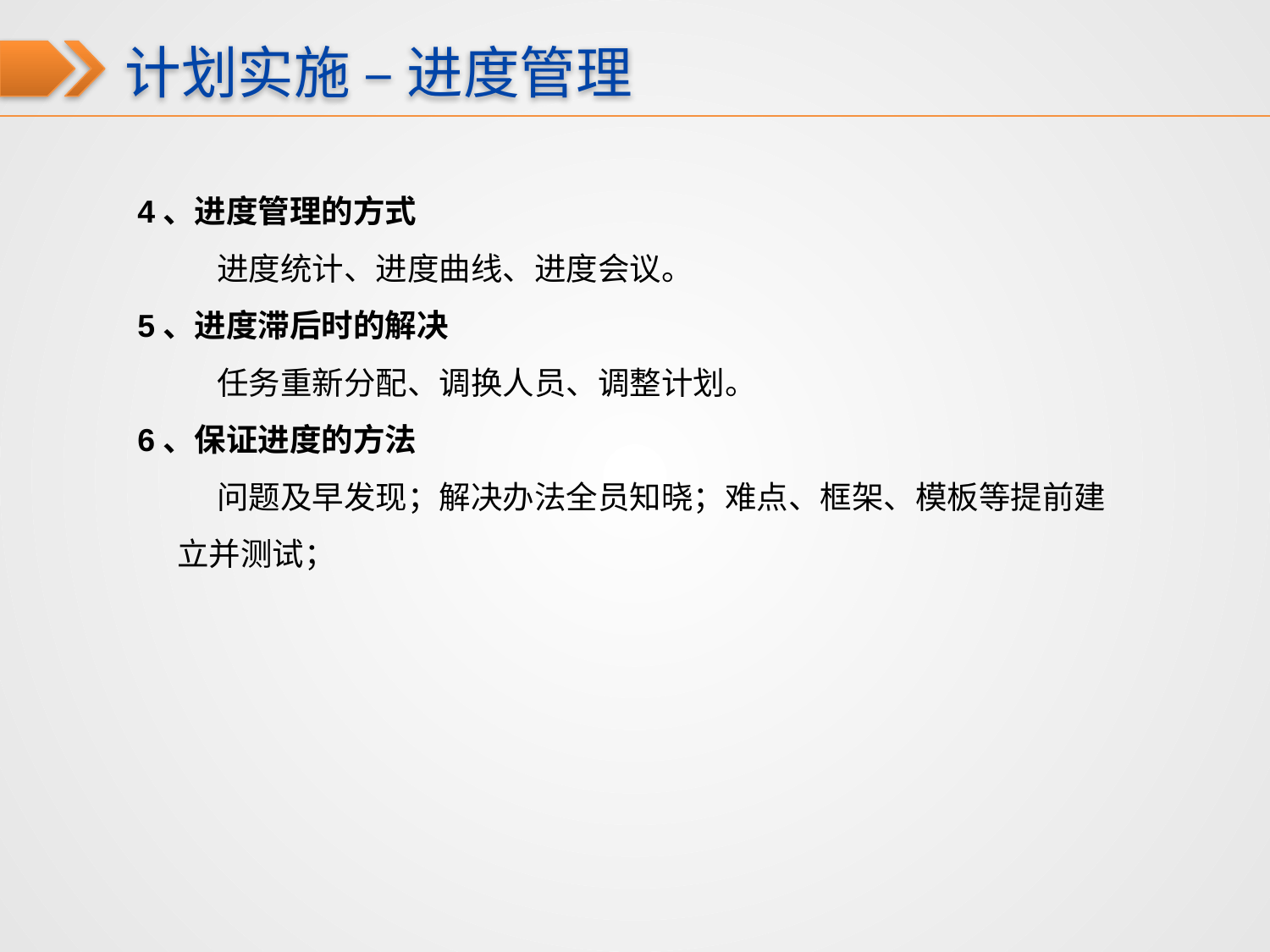

计划实施 – 进度管理

4、进度管理的方式
进度统计、进度曲线、进度会议。
5、进度滞后时的解决
任务重新分配、调换人员、调整计划。
6、保证进度的方法
问题及早发现；解决办法全员知晓；难点、框架、模板等提前建立并测试；